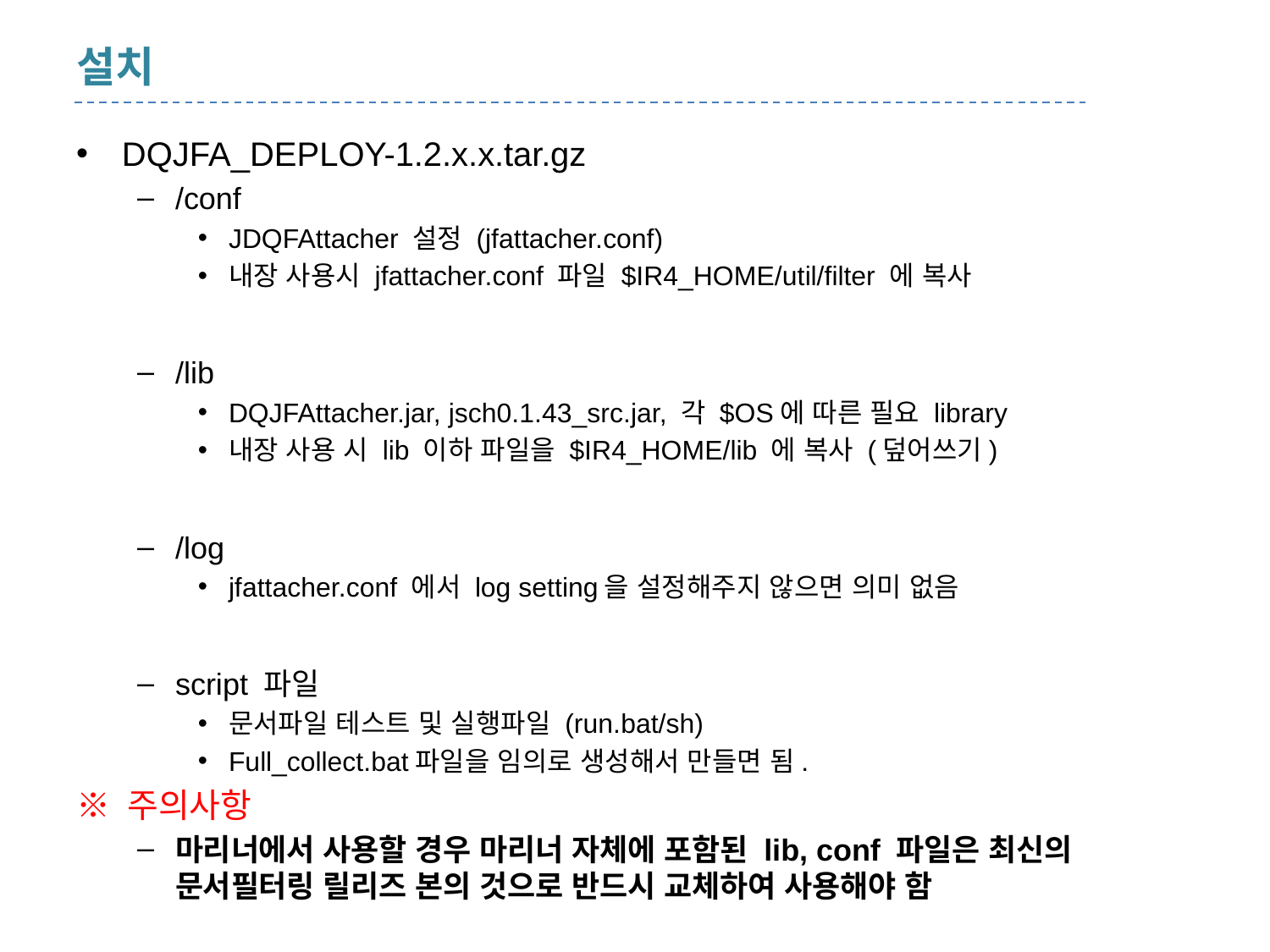

# 설치
DQJFA_DEPLOY-1.2.x.x.tar.gz
/conf
JDQFAttacher 설정 (jfattacher.conf)
내장 사용시 jfattacher.conf 파일 $IR4_HOME/util/filter 에 복사

/lib
DQJFAttacher.jar, jsch0.1.43_src.jar, 각 $OS에 따른 필요 library
내장 사용 시 lib 이하 파일을 $IR4_HOME/lib 에 복사 (덮어쓰기)

/log
jfattacher.conf 에서 log setting을 설정해주지 않으면 의미 없음

script 파일
문서파일 테스트 및 실행파일 (run.bat/sh)
Full_collect.bat파일을 임의로 생성해서 만들면 됨.
※ 주의사항
마리너에서 사용할 경우 마리너 자체에 포함된 lib, conf 파일은 최신의 문서필터링 릴리즈 본의 것으로 반드시 교체하여 사용해야 함